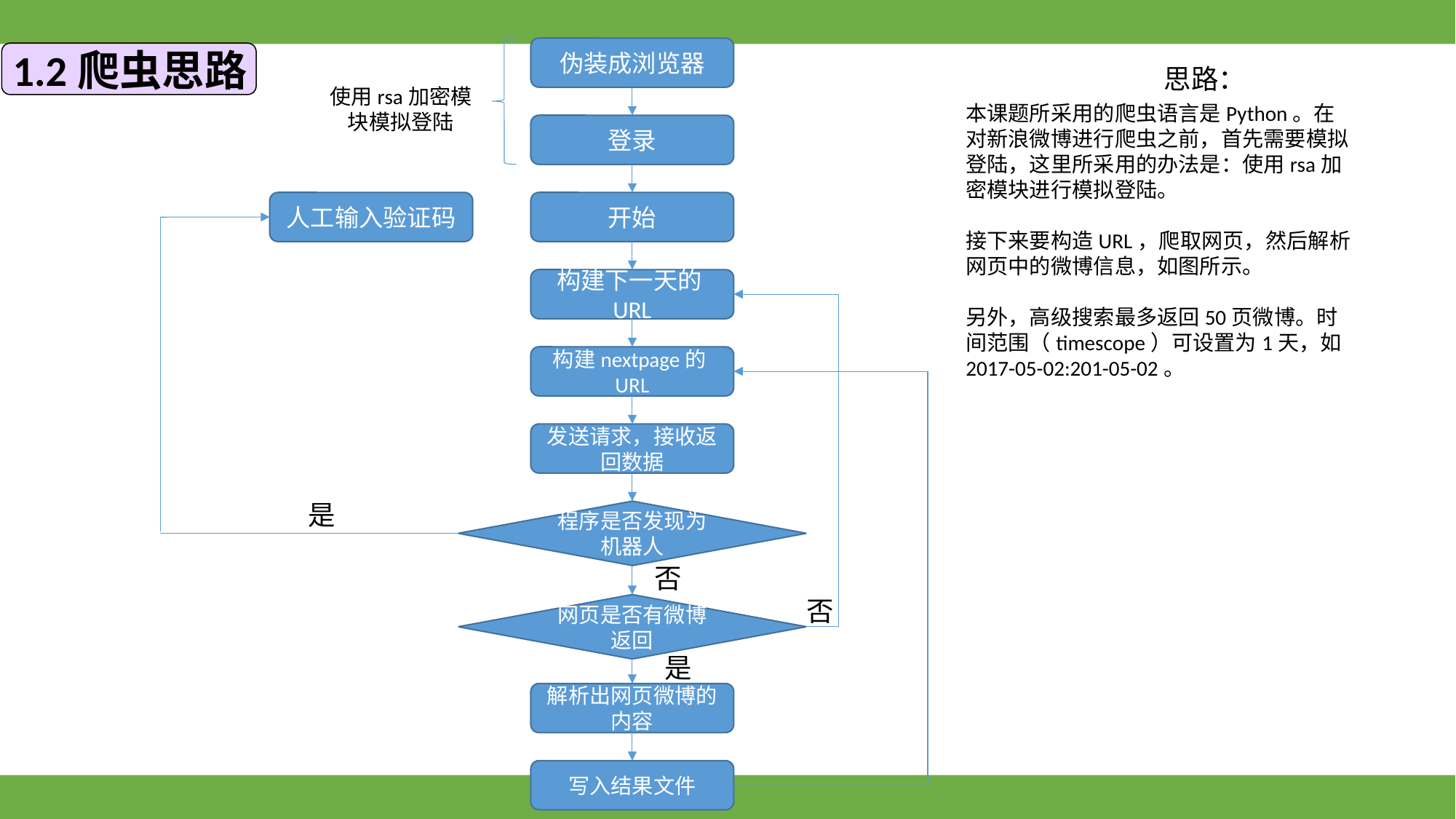

1.2爬虫思路

伪装成浏览器
思路：
使用rsa加密模块模拟登陆
本课题所采用的爬虫语言是Python。在对新浪微博进行爬虫之前，首先需要模拟登陆，这里所采用的办法是：使用rsa加密模块进行模拟登陆。

接下来要构造URL，爬取网页，然后解析网页中的微博信息，如图所示。

另外，高级搜索最多返回50页微博。时间范围（timescope）可设置为1天，如2017-05-02:201-05-02。

登录
人工输入验证码
开始
构建下一天的URL
构建nextpage的URL
发送请求，接收返回数据
是
程序是否发现为机器人
否
否
网页是否有微博返回
是
解析出网页微博的内容
写入结果文件